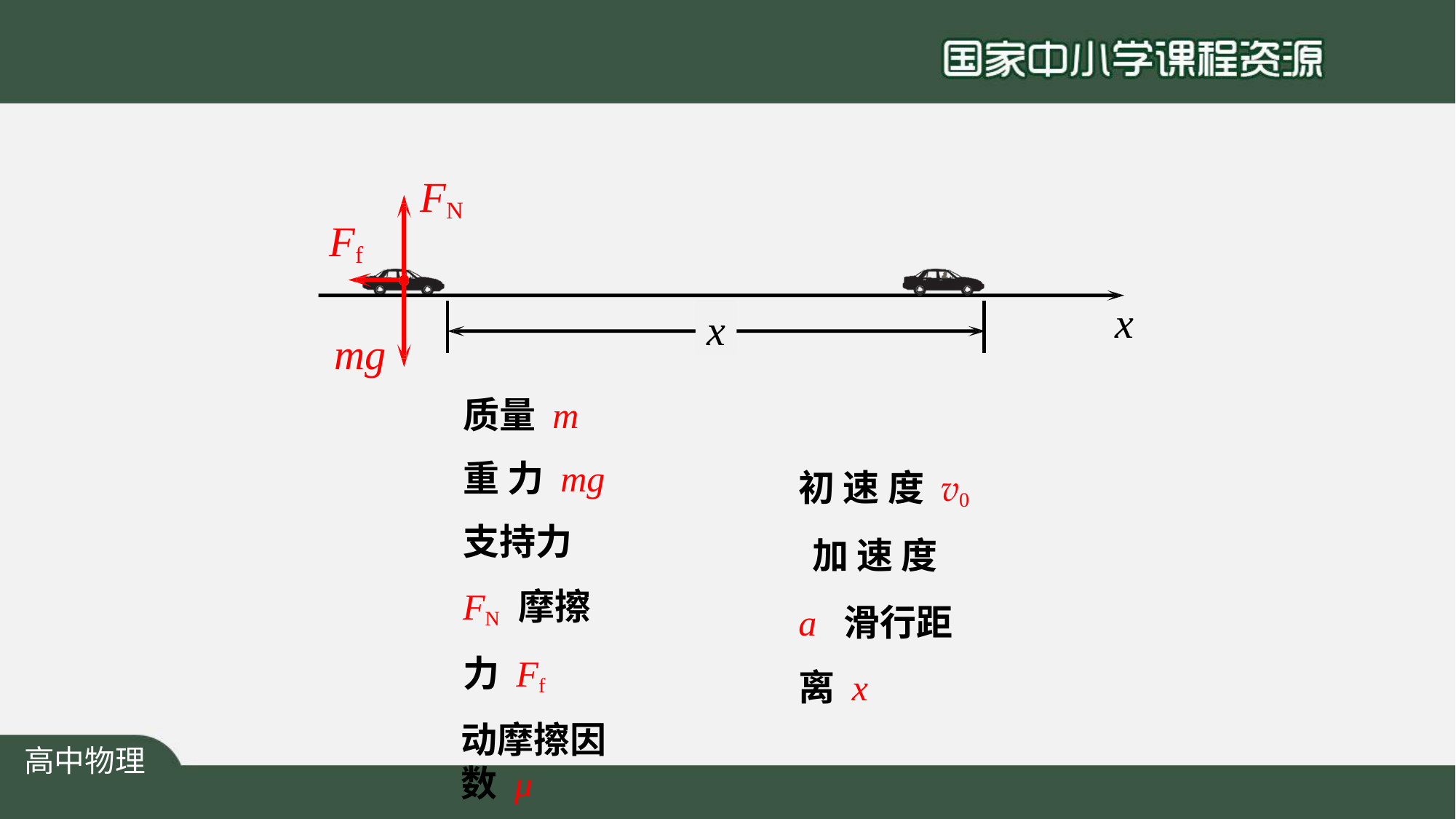

FN
Ff

x
x

mg

质量 m
重 力 mg  支持力 FN  摩擦力 Ff
动摩擦因数 μ
初 速 度 v0  加 速 度 a  滑行距离 x
高中物理